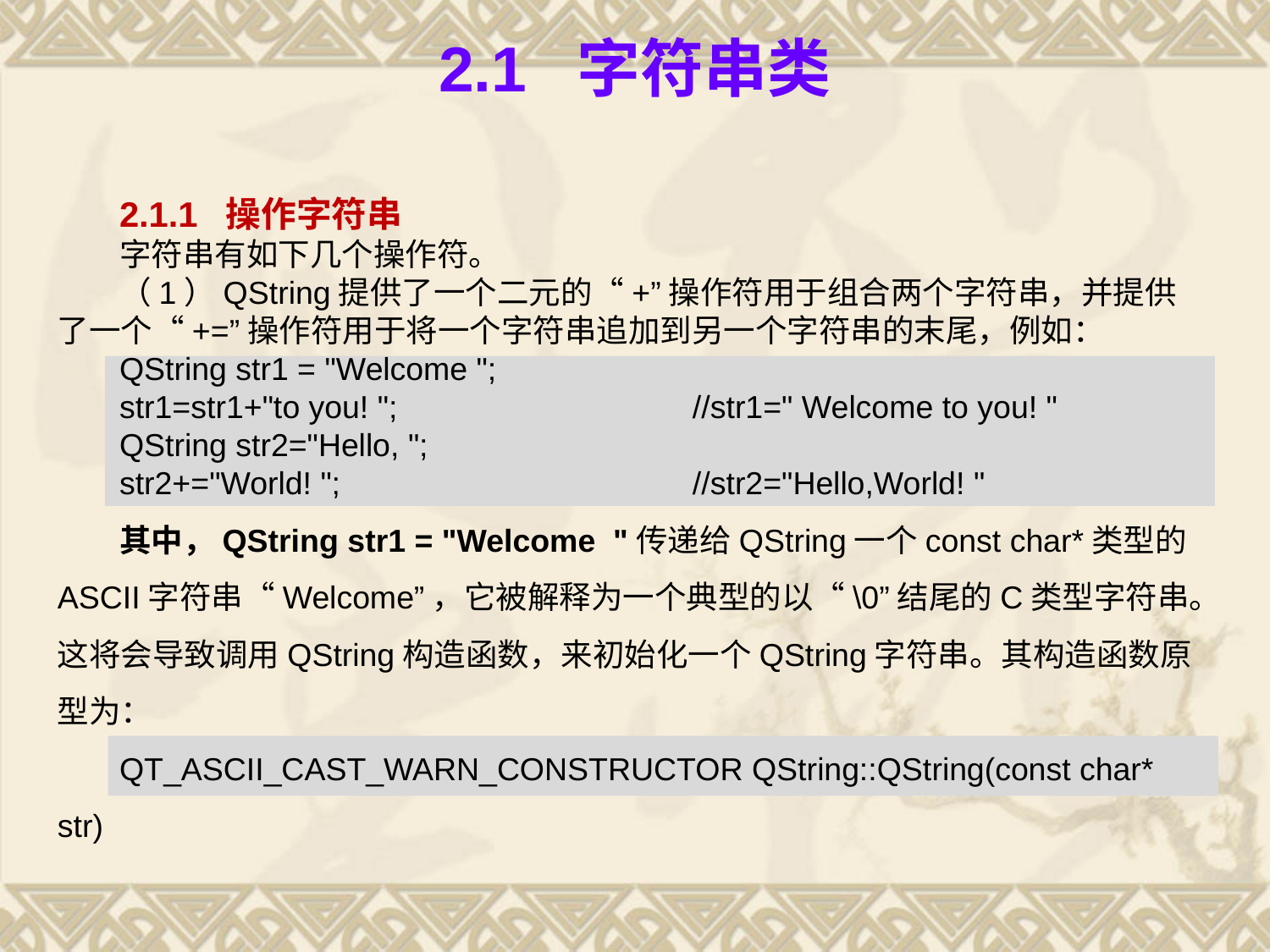

# 2.1  字符串类
2.1.1  操作字符串
字符串有如下几个操作符。
（1）QString提供了一个二元的“+”操作符用于组合两个字符串，并提供了一个“+=”操作符用于将一个字符串追加到另一个字符串的末尾，例如：
QString str1 = "Welcome ";
str1=str1+"to you! ";        		//str1=" Welcome to you! "
QString str2="Hello, ";
str2+="World! ";             		//str2="Hello,World! "
其中，QString str1 = "Welcome  "传递给QString一个const char*类型的ASCII字符串“Welcome”，它被解释为一个典型的以“\0”结尾的C类型字符串。这将会导致调用QString构造函数，来初始化一个QString字符串。其构造函数原型为：
QT_ASCII_CAST_WARN_CONSTRUCTOR QString::QString(const char* str)